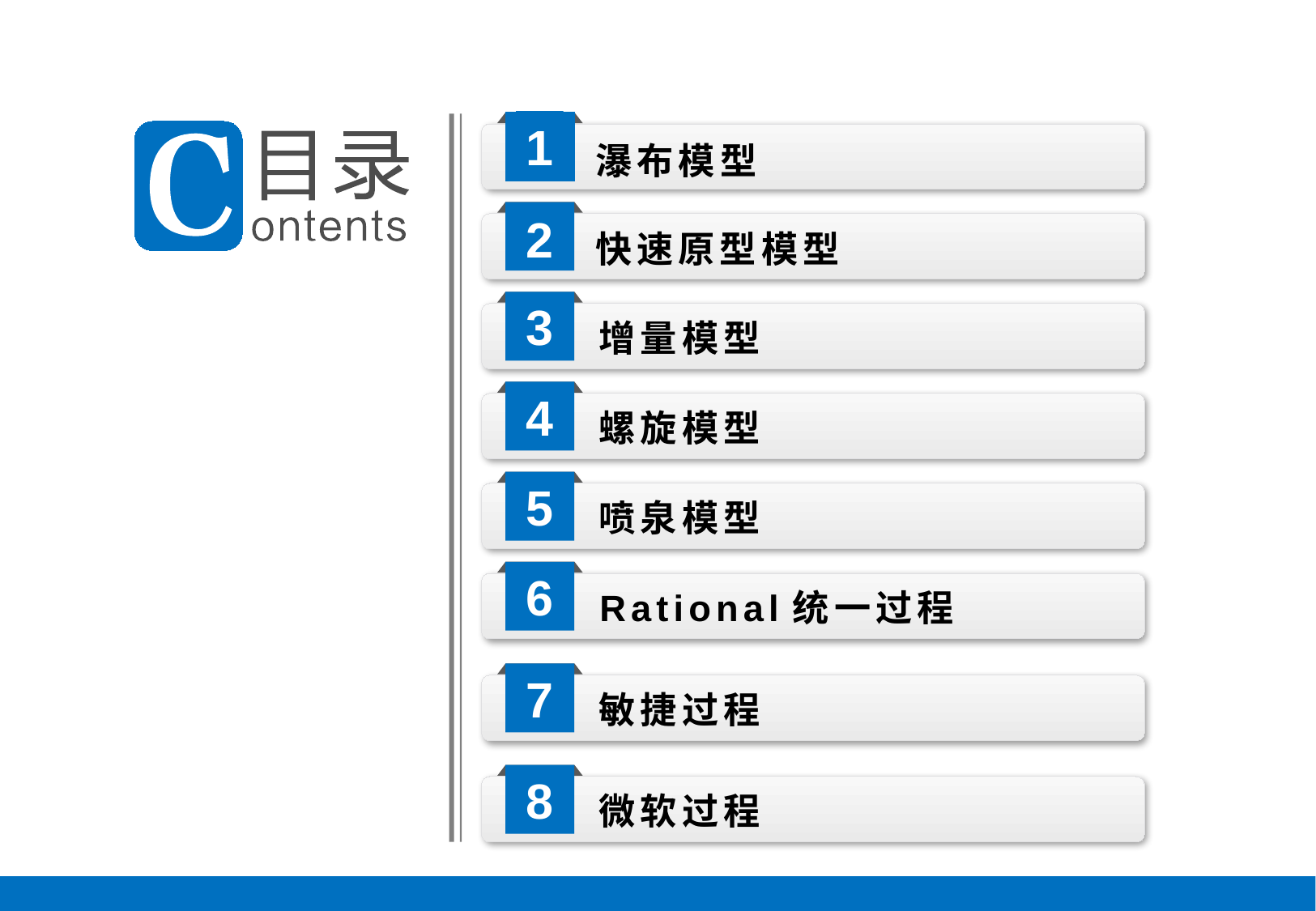

1

瀑布模型

2

快速原型模型

3

增量模型
4

螺旋模型
5

喷泉模型
6

Rational统一过程
7

敏捷过程
8

微软过程